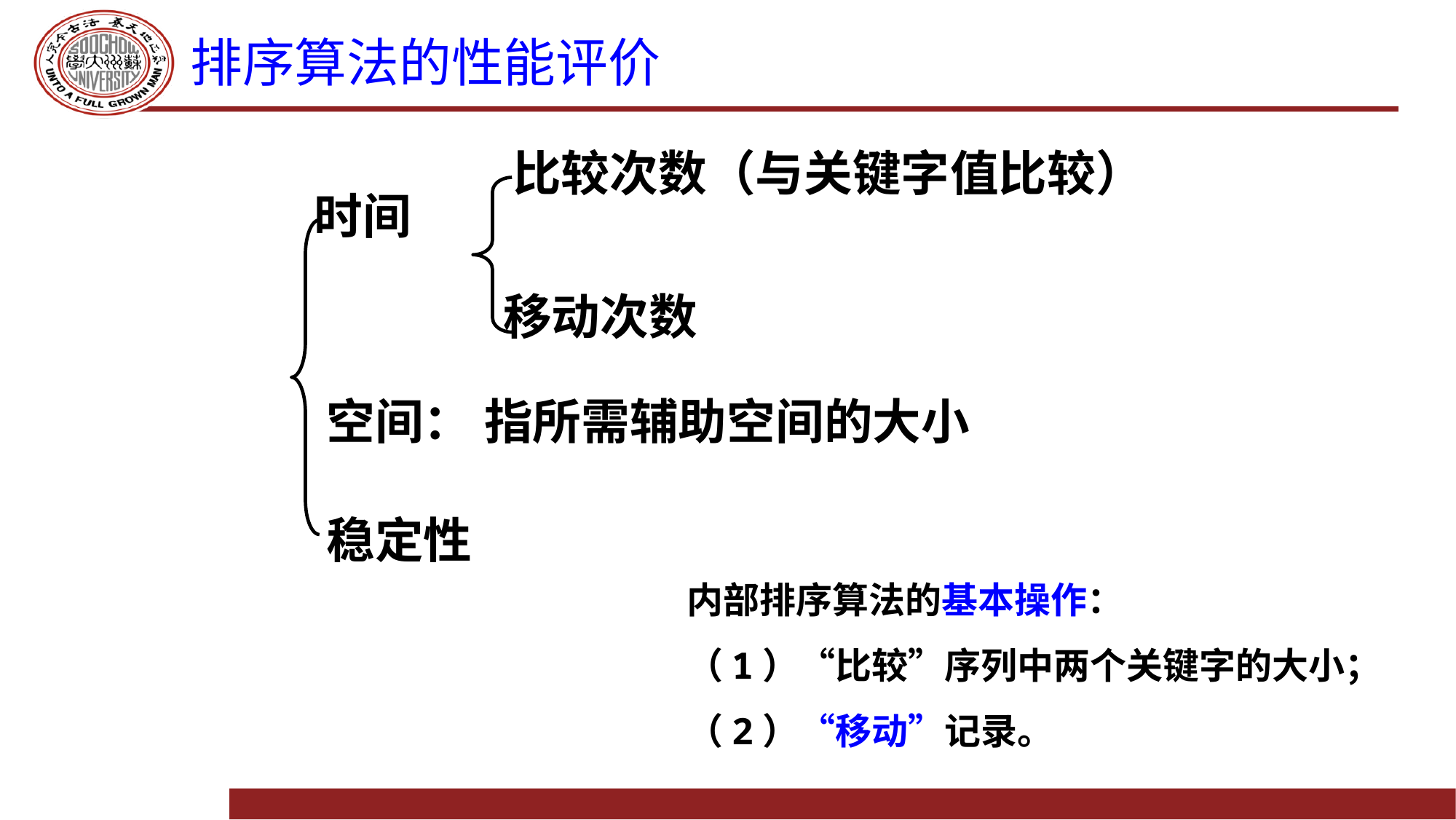

# 排序算法的性能评价
　比较次数（与关键字值比较）

　移动次数
　时间

指所需辅助空间的大小
　空间：
　稳定性
内部排序算法的基本操作：
（1）“比较”序列中两个关键字的大小；
（2）“移动”记录。